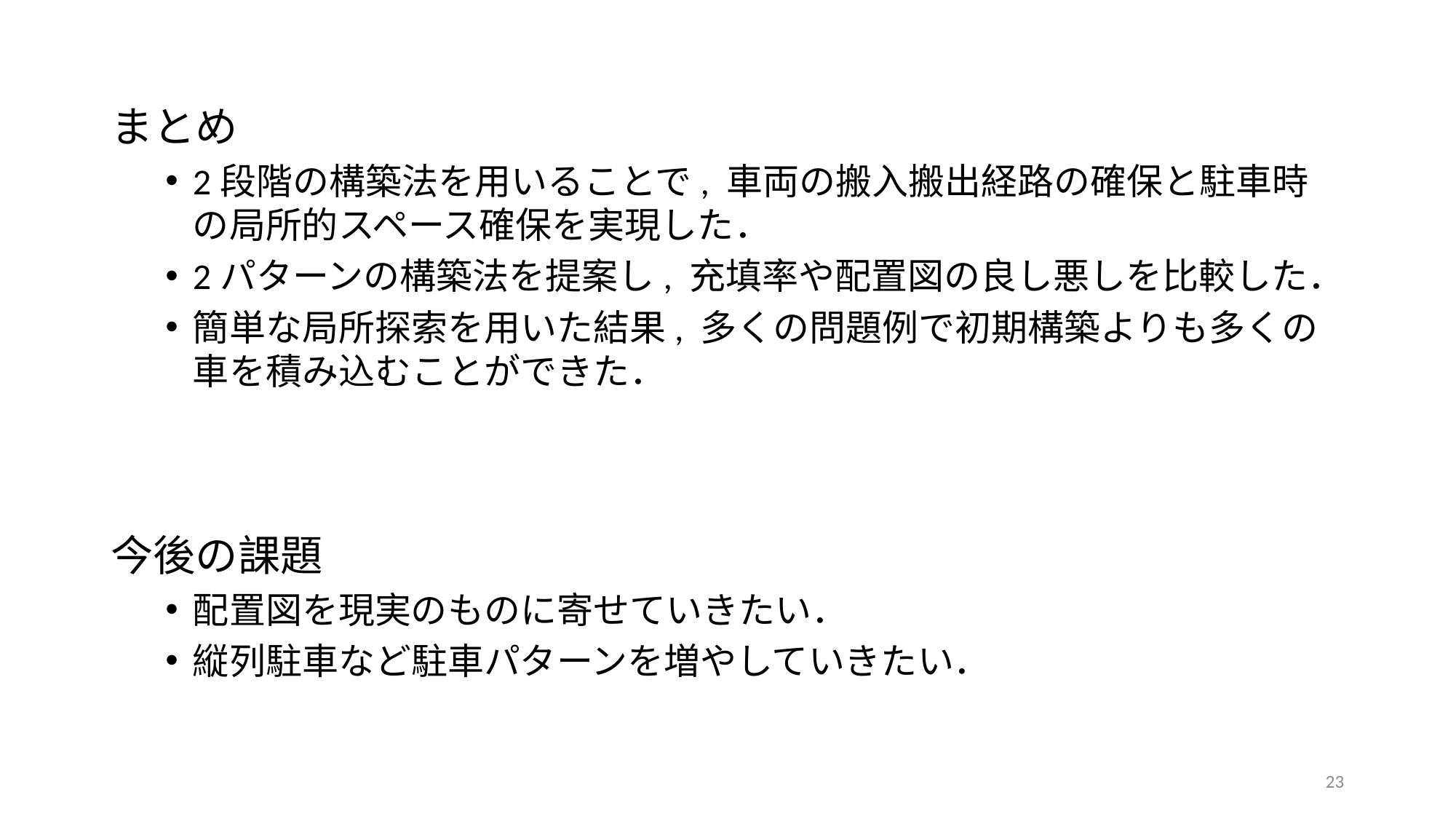

まとめ
2段階の構築法を用いることで, 車両の搬入搬出経路の確保と駐車時の局所的スペース確保を実現した．
2パターンの構築法を提案し, 充填率や配置図の良し悪しを比較した．
簡単な局所探索を用いた結果, 多くの問題例で初期構築よりも多くの車を積み込むことができた．

今後の課題
配置図を現実のものに寄せていきたい．
縦列駐車など駐車パターンを増やしていきたい．
23